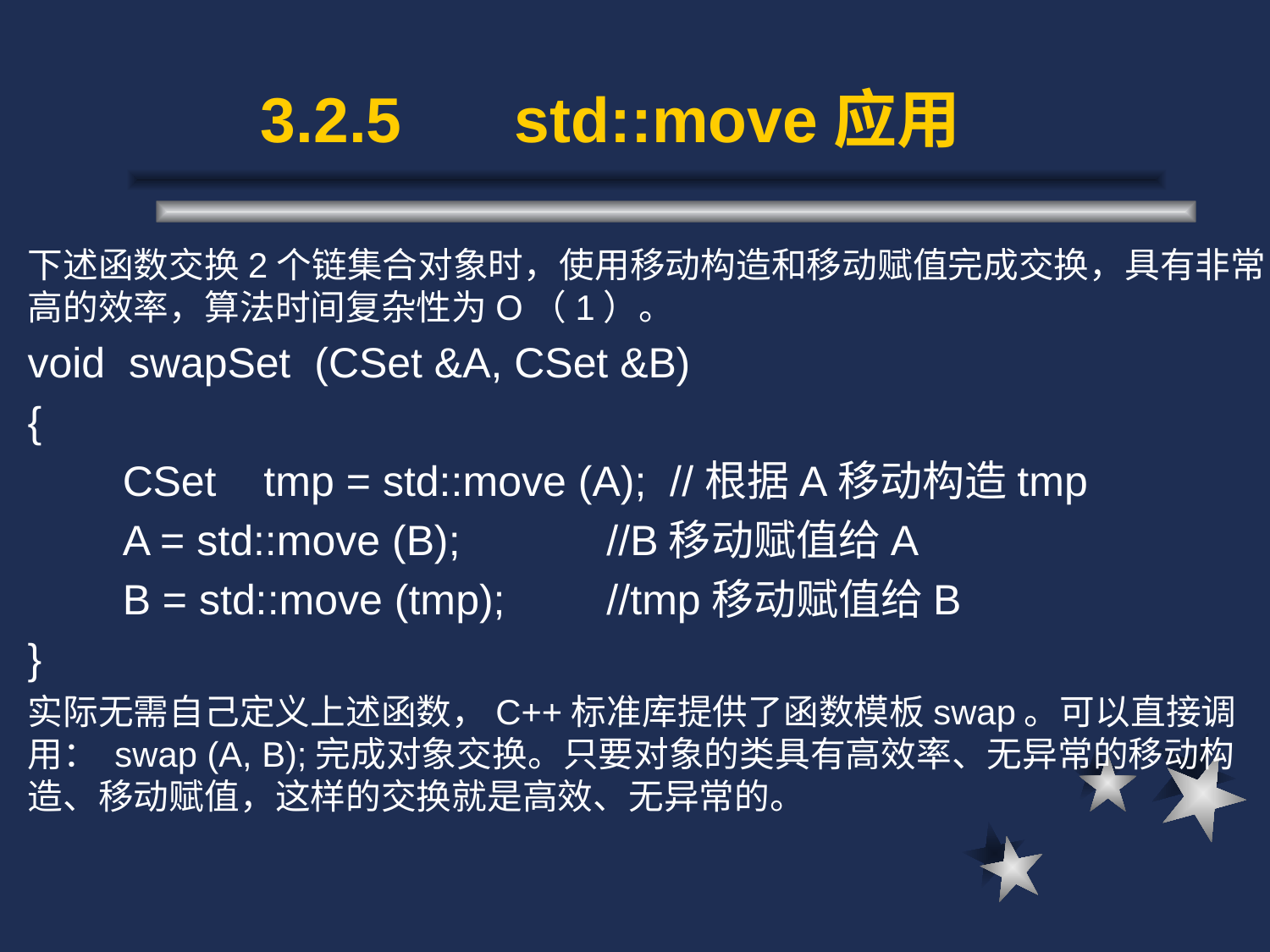

3.2.5	std::move应用
下述函数交换2个链集合对象时，使用移动构造和移动赋值完成交换，具有非常高的效率，算法时间复杂性为O（1）。
void  swapSet  (CSet &A, CSet &B)
{
        CSet    tmp = std::move (A);  //根据A移动构造tmp
        A = std::move (B);	      //B移动赋值给A
        B = std::move (tmp);	      //tmp移动赋值给B
}
实际无需自己定义上述函数，C++标准库提供了函数模板swap。可以直接调用： swap (A, B);完成对象交换。只要对象的类具有高效率、无异常的移动构造、移动赋值，这样的交换就是高效、无异常的。